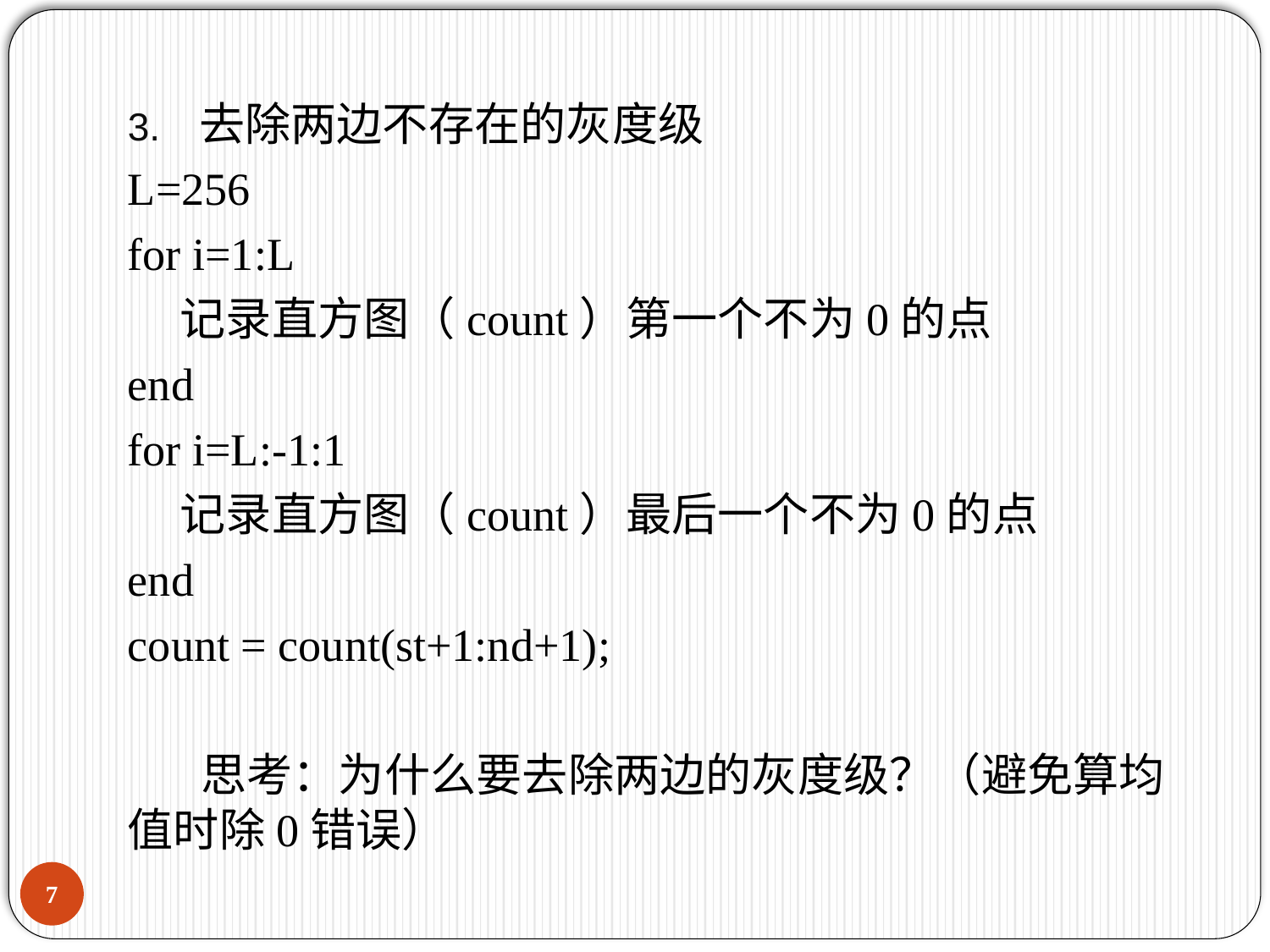

去除两边不存在的灰度级
L=256
for i=1:L
    记录直方图（count）第一个不为0的点
end
for i=L:-1:1
    记录直方图（count）最后一个不为0的点
end
count = count(st+1:nd+1);

      思考：为什么要去除两边的灰度级？（避免算均值时除0错误）

7